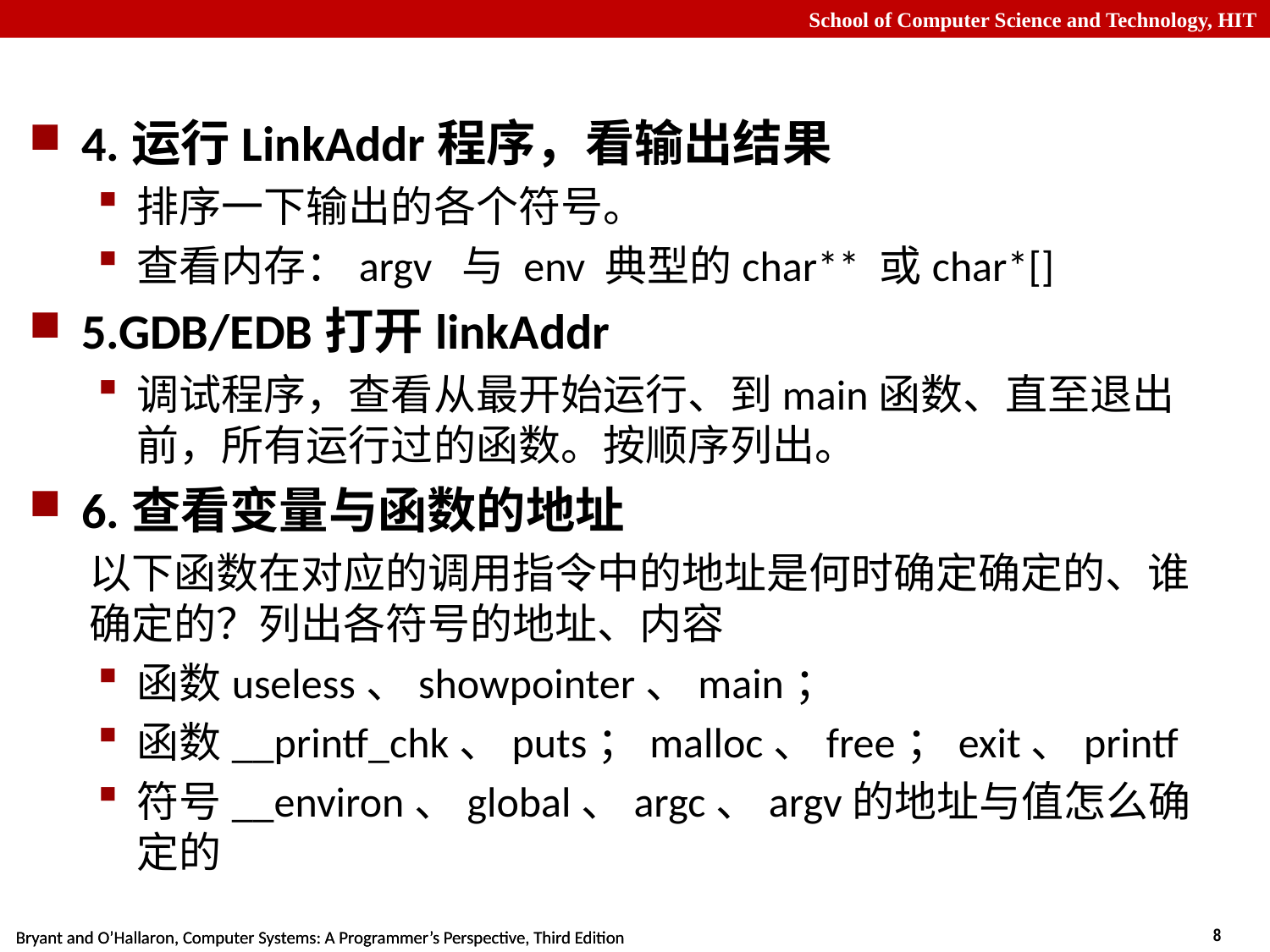

4.运行LinkAddr程序，看输出结果
排序一下输出的各个符号。
查看内存：argv  与 env 典型的char** 或char*[]
5.GDB/EDB打开linkAddr
调试程序，查看从最开始运行、到main函数、直至退出前，所有运行过的函数。按顺序列出。
6.查看变量与函数的地址
以下函数在对应的调用指令中的地址是何时确定确定的、谁确定的？列出各符号的地址、内容
函数useless、showpointer、main；
函数__printf_chk、puts；malloc、free；exit、printf
符号__environ、global、argc、argv的地址与值怎么确定的